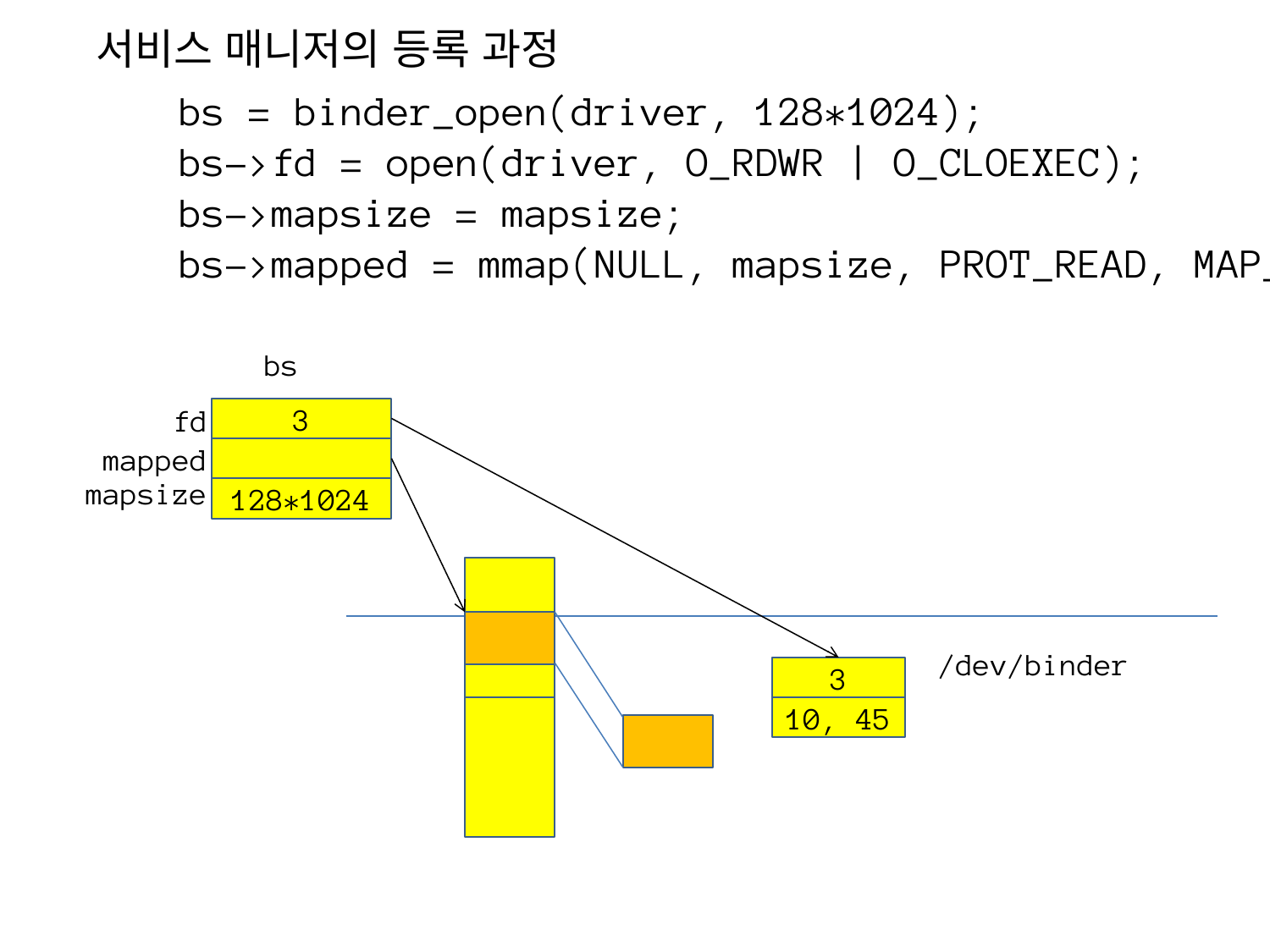

서비스 매니저의 등록 과정
bs = binder_open(driver, 128*1024);
bs->fd = open(driver, O_RDWR | O_CLOEXEC);
bs->mapsize = mapsize;
bs->mapped = mmap(NULL, mapsize, PROT_READ, MAP_PRIVATE, bs->fd, 0);
bs
fd
3
mapped

mapsize
128*1024

/dev/binder
3

10, 45